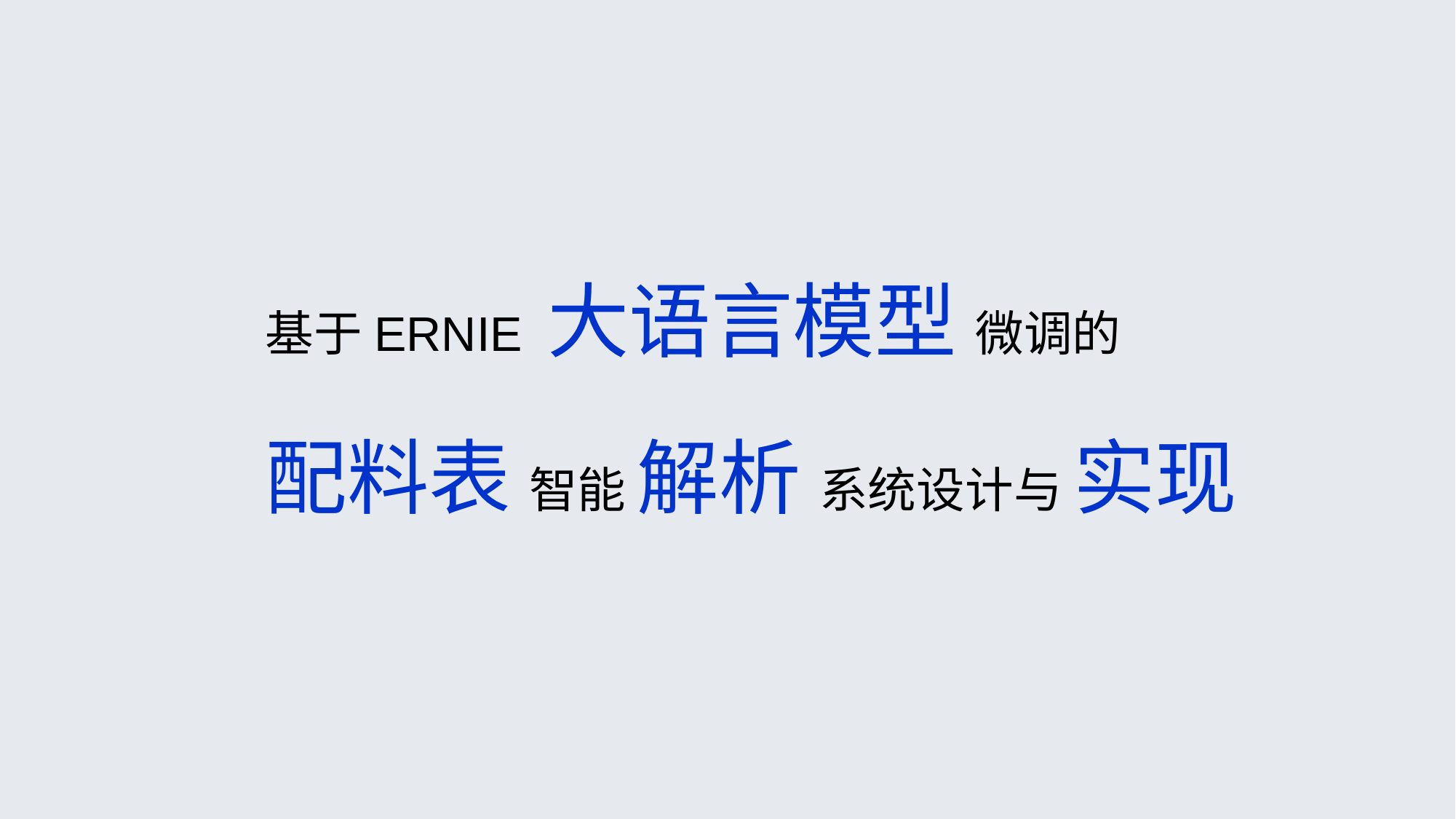

基于ERNIE 大语言模型 微调的

配料表 智能 解析 系统设计与 实现